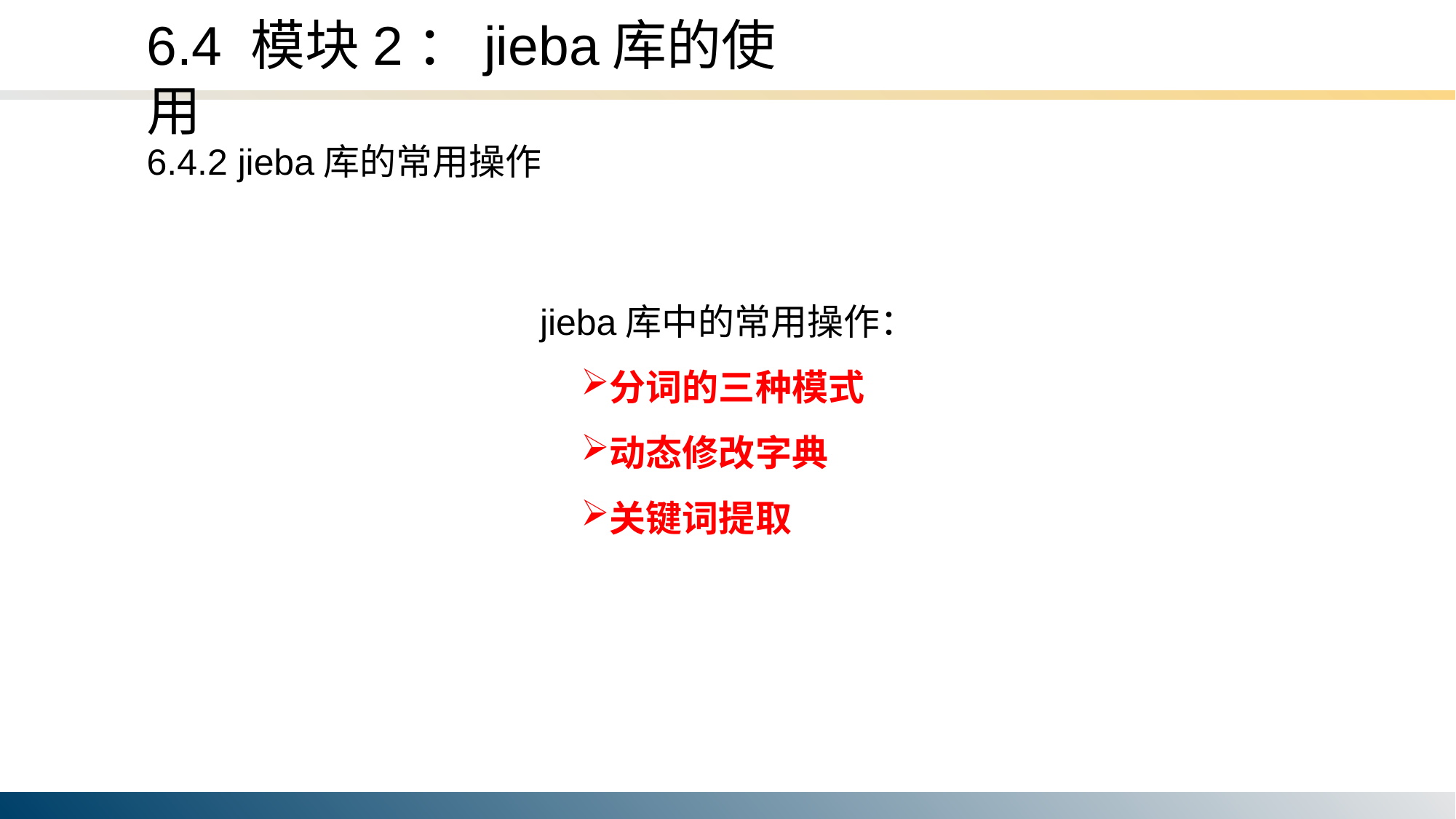

6.4 模块2：jieba库的使用
6.4.2 jieba库的常用操作
jieba库中的常用操作：
分词的三种模式
动态修改字典
关键词提取